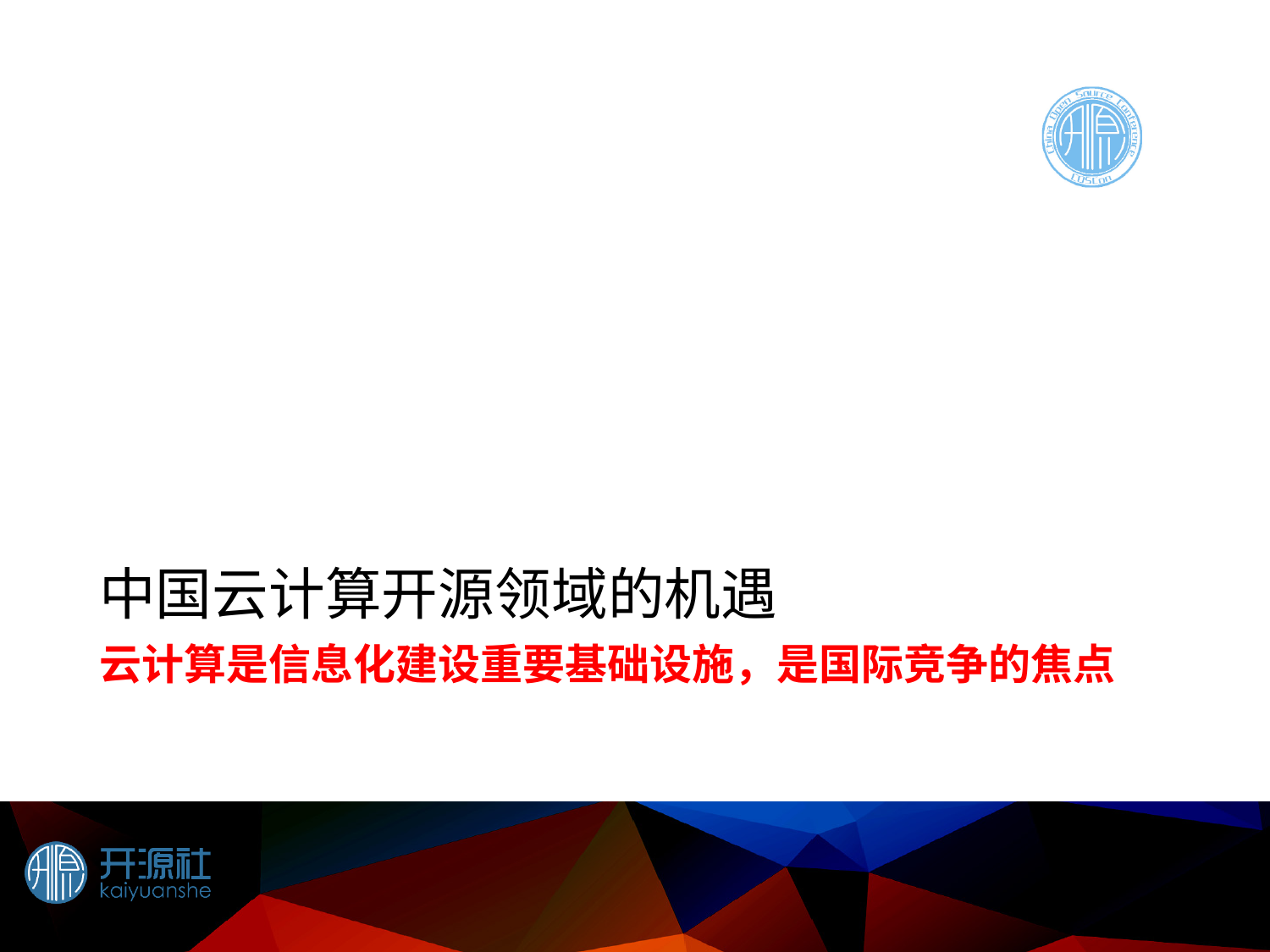

# 中国云计算开源领域的机遇
云计算是信息化建设重要基础设施，是国际竞争的焦点